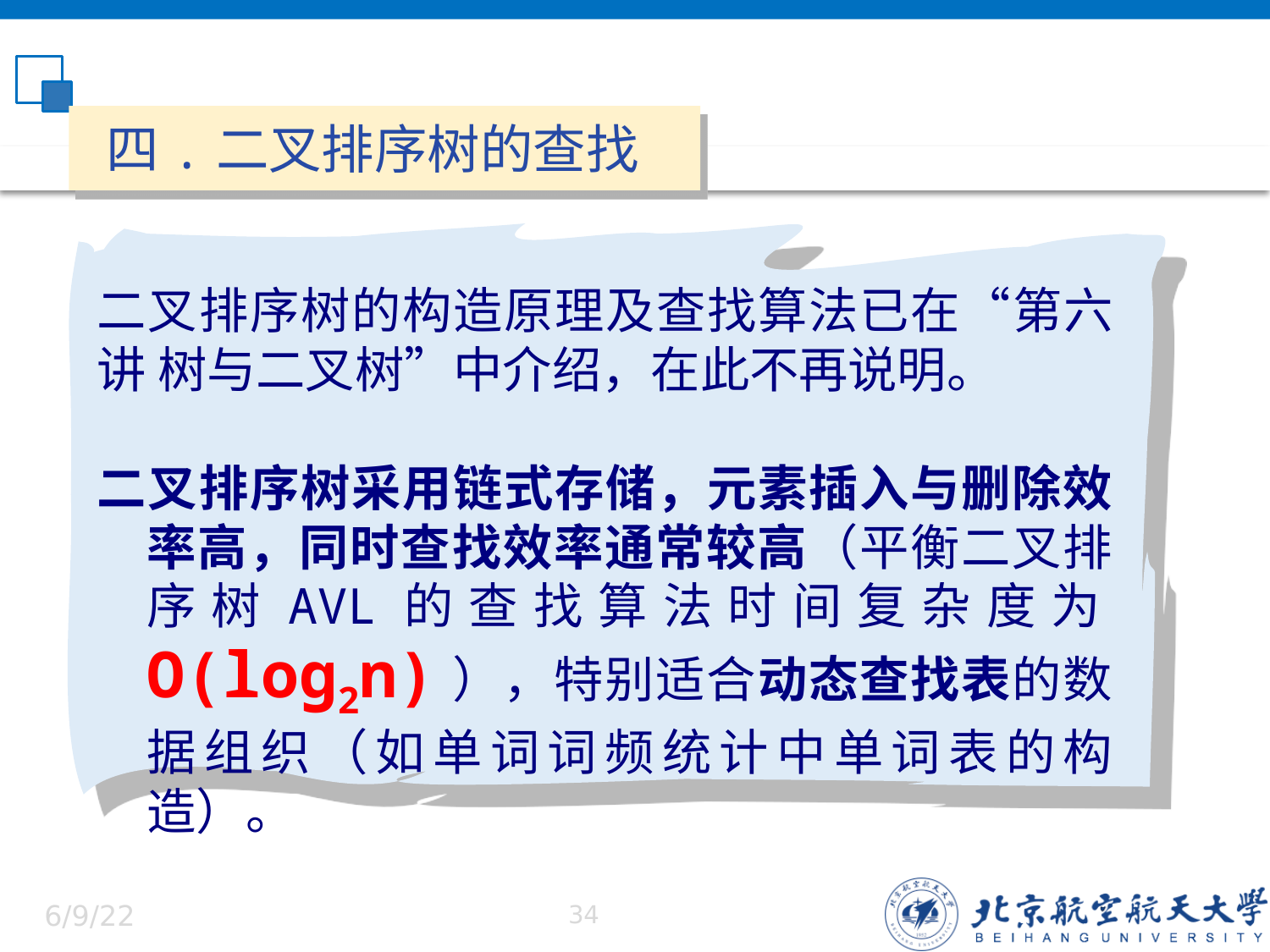

四.二叉排序树的查找

二叉排序树的构造原理及查找算法已在“第六讲 树与二叉树”中介绍，在此不再说明。

二叉排序树采用链式存储，元素插入与删除效率高，同时查找效率通常较高（平衡二叉排序树AVL的查找算法时间复杂度为O(log2n)），特别适合动态查找表的数据组织（如单词词频统计中单词表的构造）。

6/9/22
34